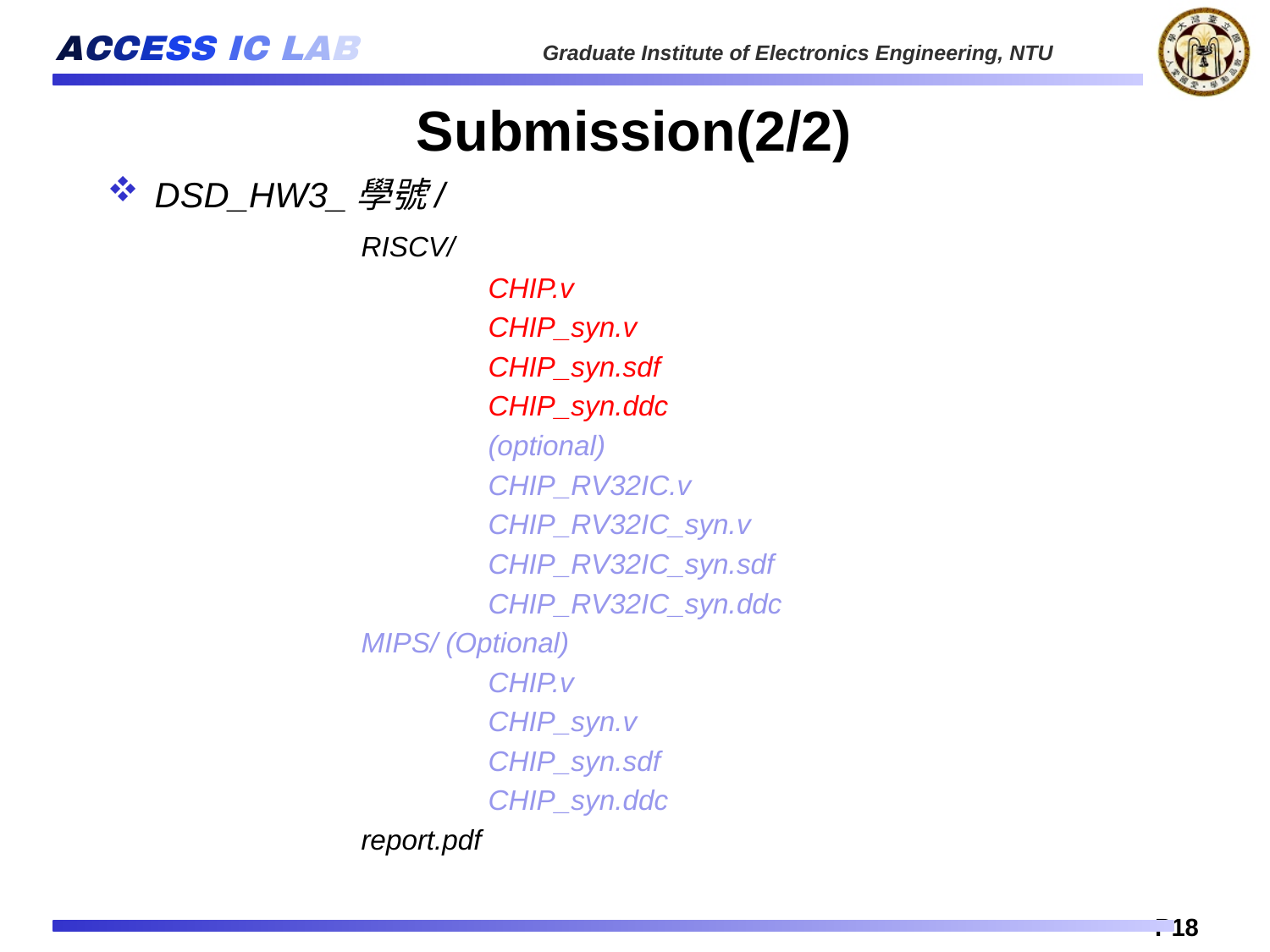

pp. 18
# Submission(2/2)
DSD_HW3_學號/
		RISCV/
			CHIP.v
			CHIP_syn.v
			CHIP_syn.sdf
			CHIP_syn.ddc
			(optional)
			CHIP_RV32IC.v
			CHIP_RV32IC_syn.v
			CHIP_RV32IC_syn.sdf
			CHIP_RV32IC_syn.ddc
		MIPS/ (Optional)
			CHIP.v
			CHIP_syn.v
			CHIP_syn.sdf
			CHIP_syn.ddc
       		report.pdf